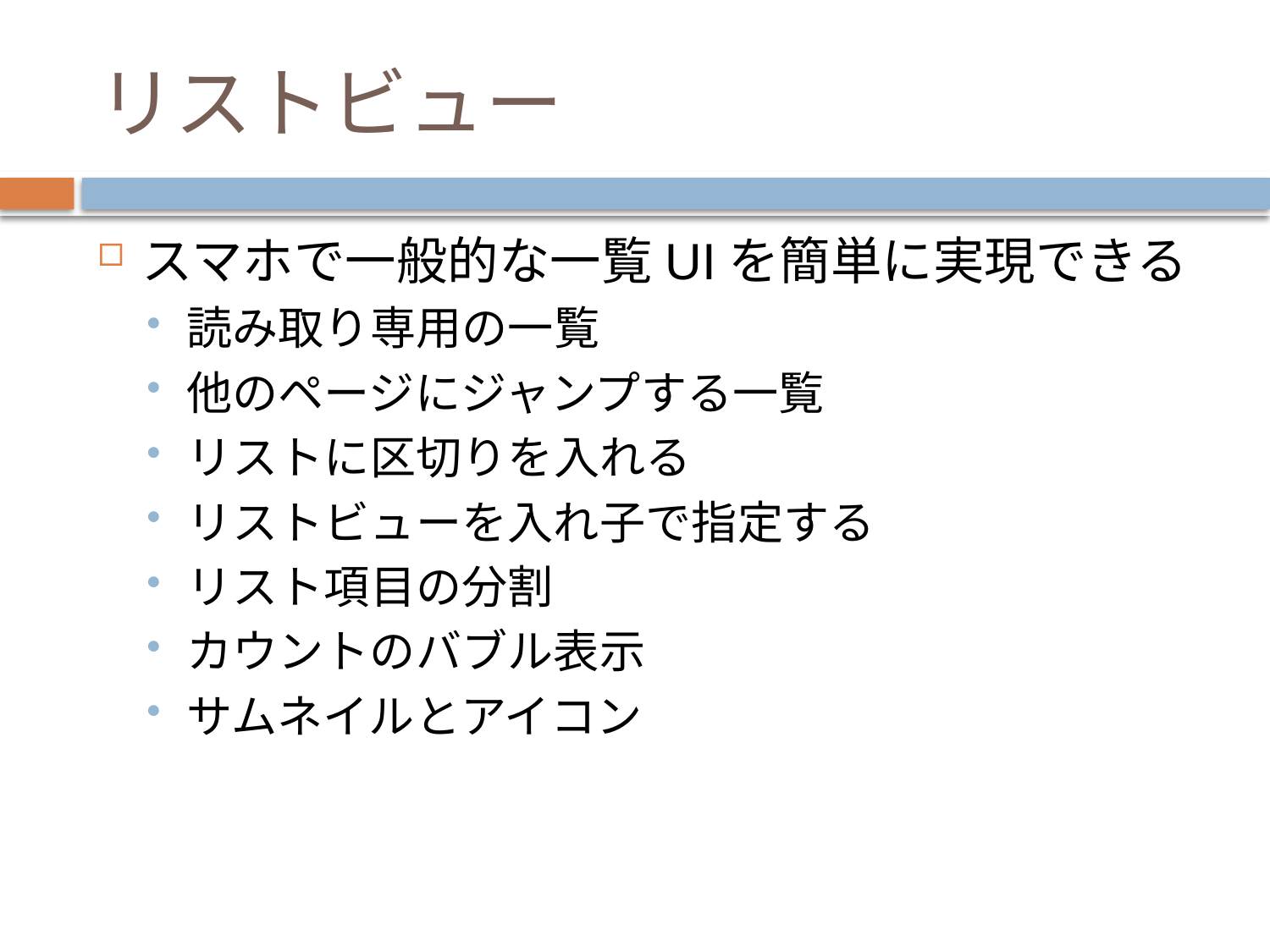

# リストビュー
スマホで一般的な一覧UIを簡単に実現できる
読み取り専用の一覧
他のページにジャンプする一覧
リストに区切りを入れる
リストビューを入れ子で指定する
リスト項目の分割
カウントのバブル表示
サムネイルとアイコン